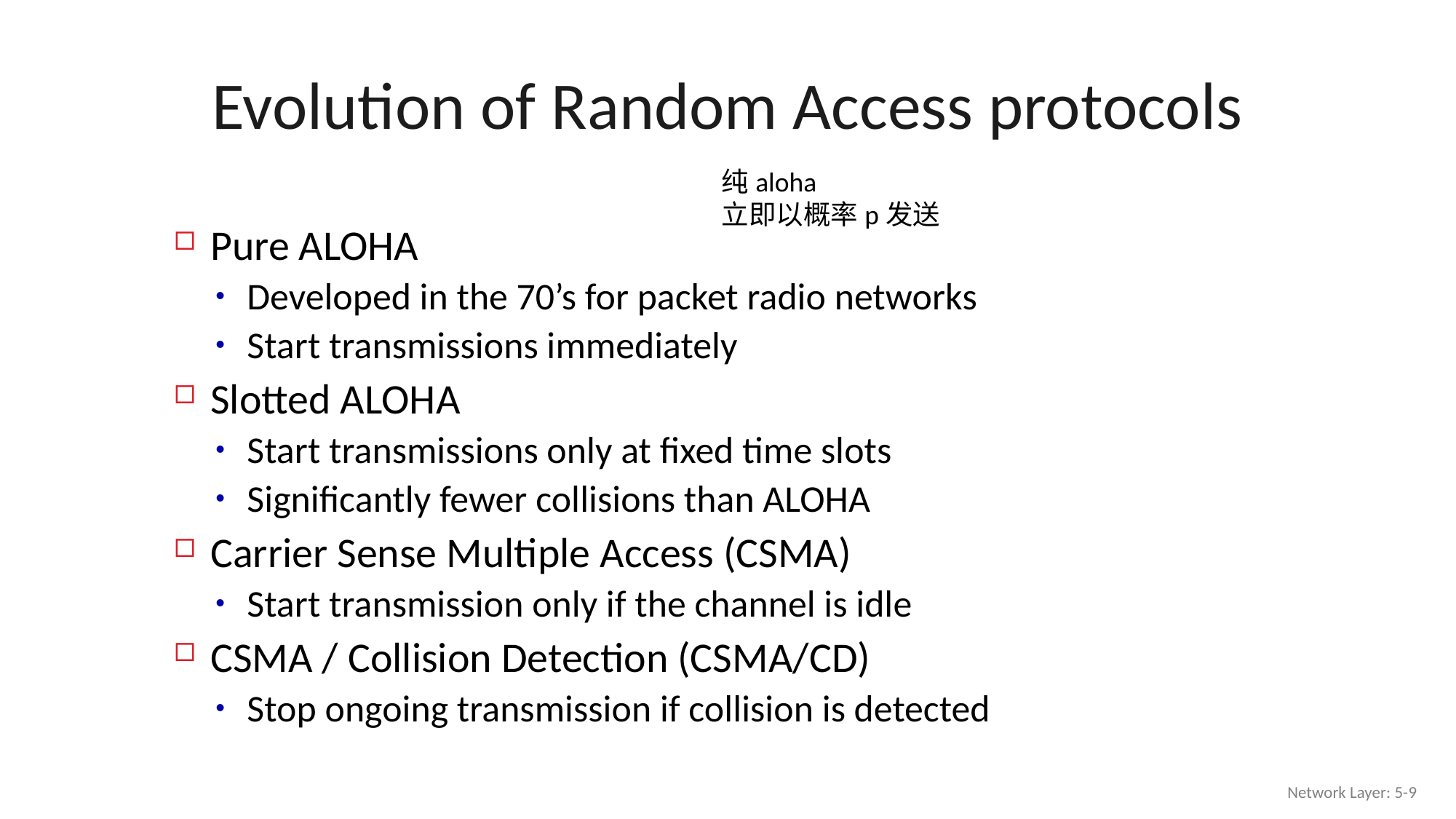

# Evolution of Random Access protocols
纯aloha
立即以概率p发送

Pure ALOHA
Developed in the 70’s for packet radio networks
Start transmissions immediately
Slotted ALOHA
Start transmissions only at fixed time slots
Significantly fewer collisions than ALOHA
Carrier Sense Multiple Access (CSMA)
Start transmission only if the channel is idle
CSMA / Collision Detection (CSMA/CD)
Stop ongoing transmission if collision is detected
Network Layer: 5-9